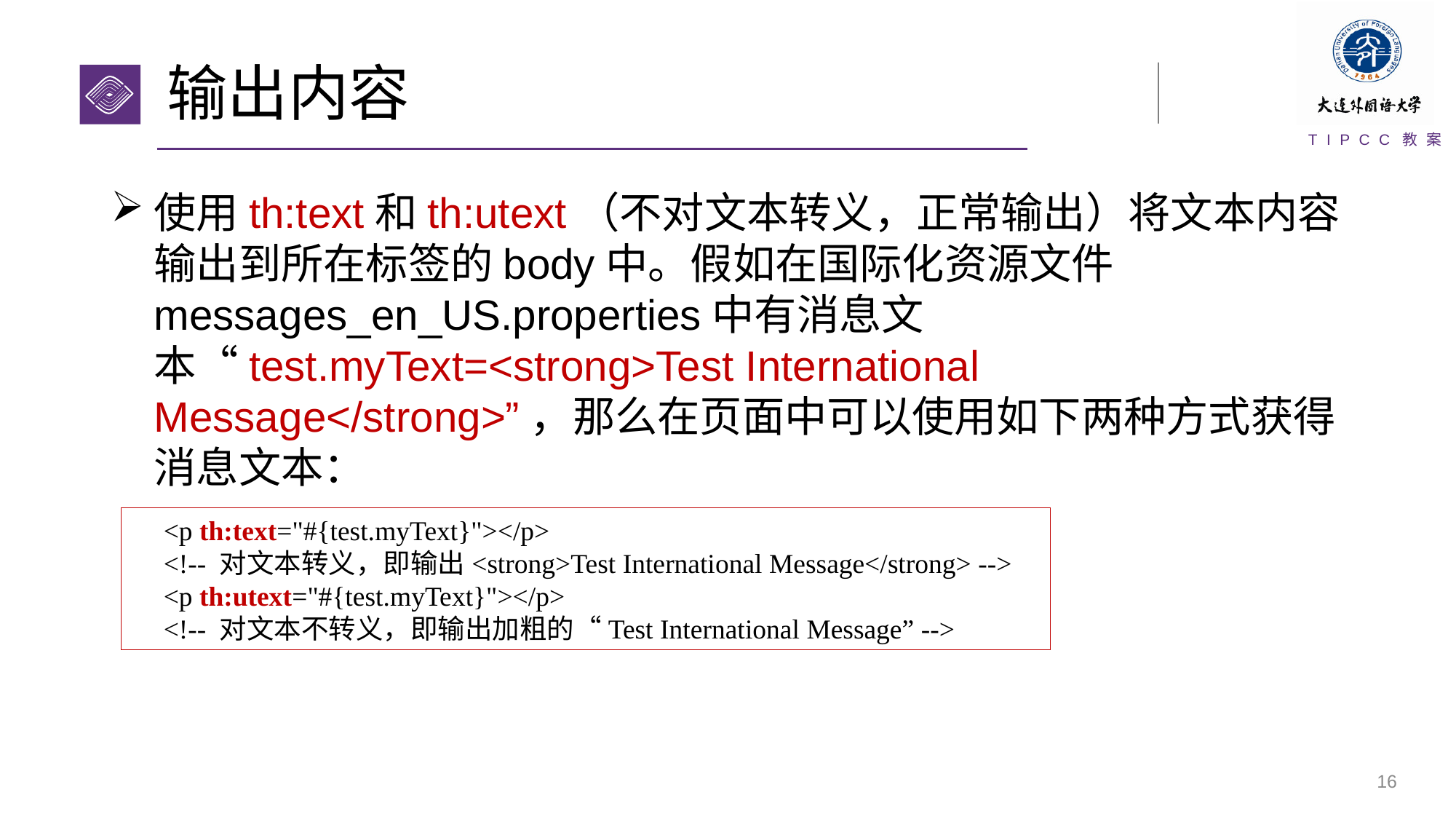

# 输出内容
使用th:text和th:utext（不对文本转义，正常输出）将文本内容输出到所在标签的body中。假如在国际化资源文件messages_en_US.properties中有消息文本“test.myText=<strong>Test International Message</strong>”，那么在页面中可以使用如下两种方式获得消息文本：
<p th:text="#{test.myText}"></p>
<!-- 对文本转义，即输出<strong>Test International Message</strong> -->
<p th:utext="#{test.myText}"></p>
<!-- 对文本不转义，即输出加粗的“Test International Message” -->
16